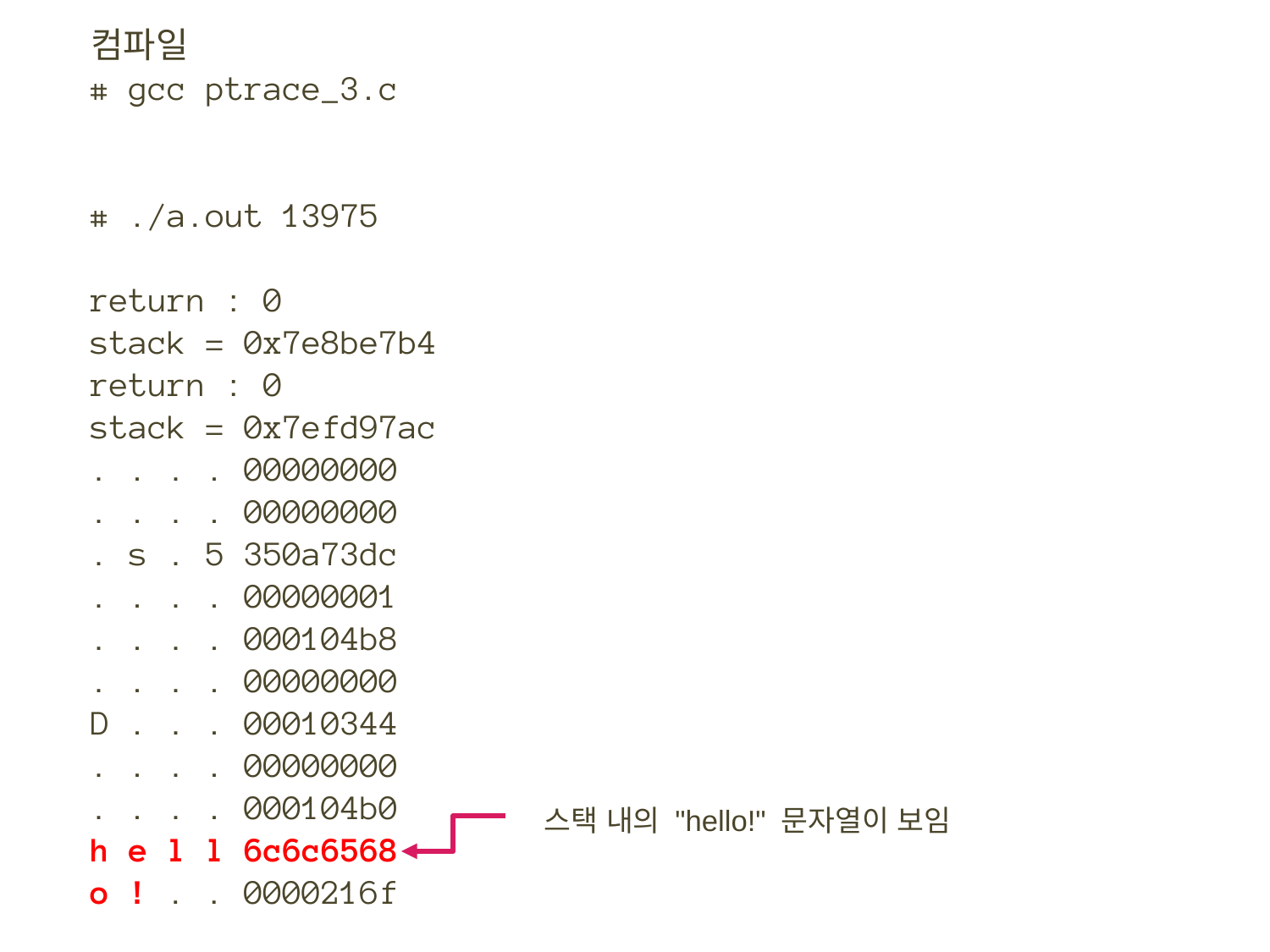

컴파일
# gcc ptrace_3.c

# ./a.out 13975

return : 0
stack = 0x7e8be7b4
return : 0
stack = 0x7efd97ac
. . . . 00000000
. . . . 00000000
. s . 5 350a73dc
. . . . 00000001
. . . . 000104b8
. . . . 00000000
D . . . 00010344
. . . . 00000000
. . . . 000104b0
h e l l 6c6c6568
o ! . . 0000216f
스택 내의 "hello!" 문자열이 보임